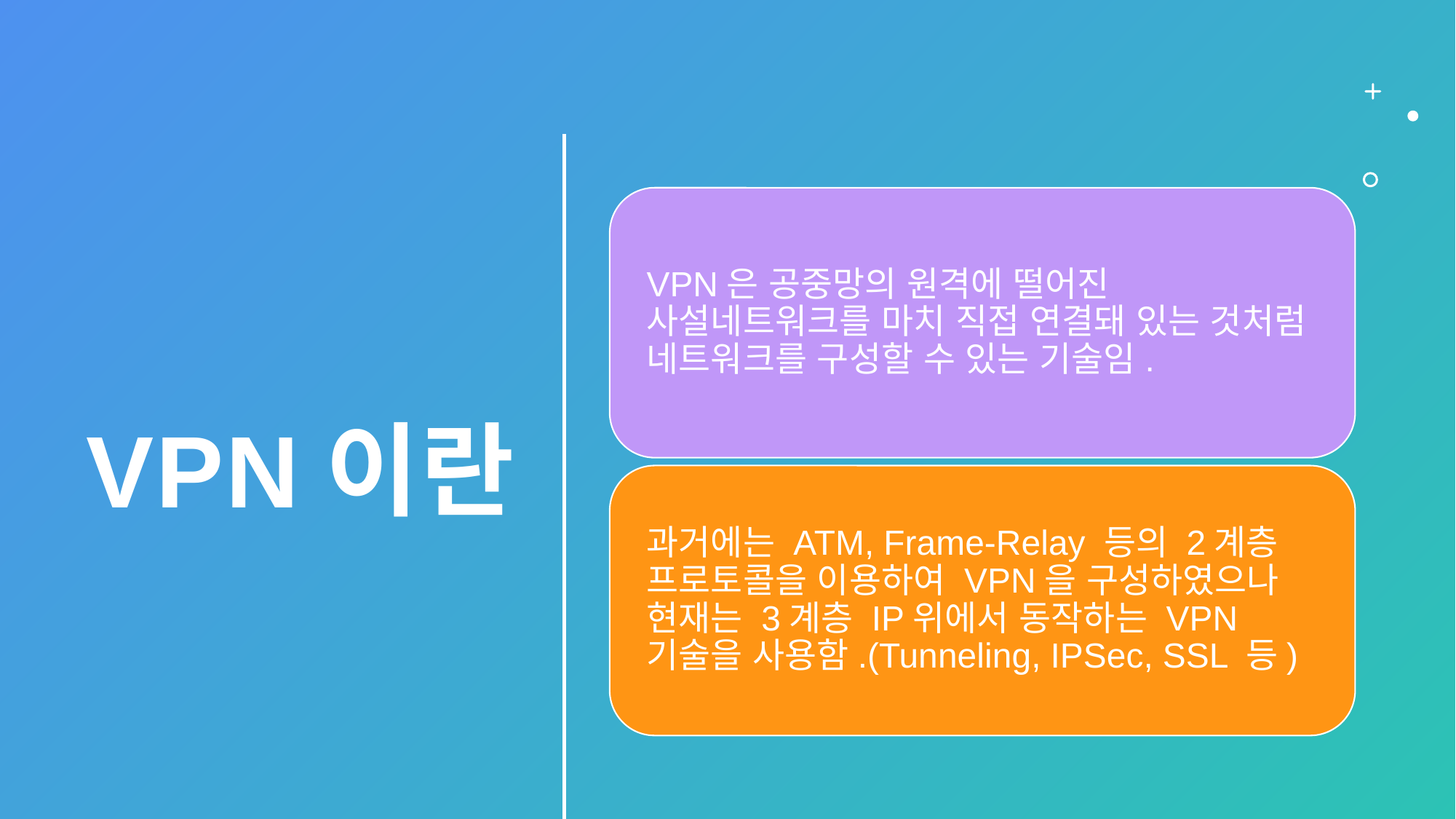

# VPN이란
VPN은 공중망의 원격에 떨어진 사설네트워크를 마치 직접 연결돼 있는 것처럼 네트워크를 구성할 수 있는 기술임.
과거에는 ATM, Frame-Relay 등의 2계층 프로토콜을 이용하여 VPN을 구성하였으나 현재는 3계층 IP위에서 동작하는 VPN기술을 사용함.(Tunneling, IPSec, SSL 등)